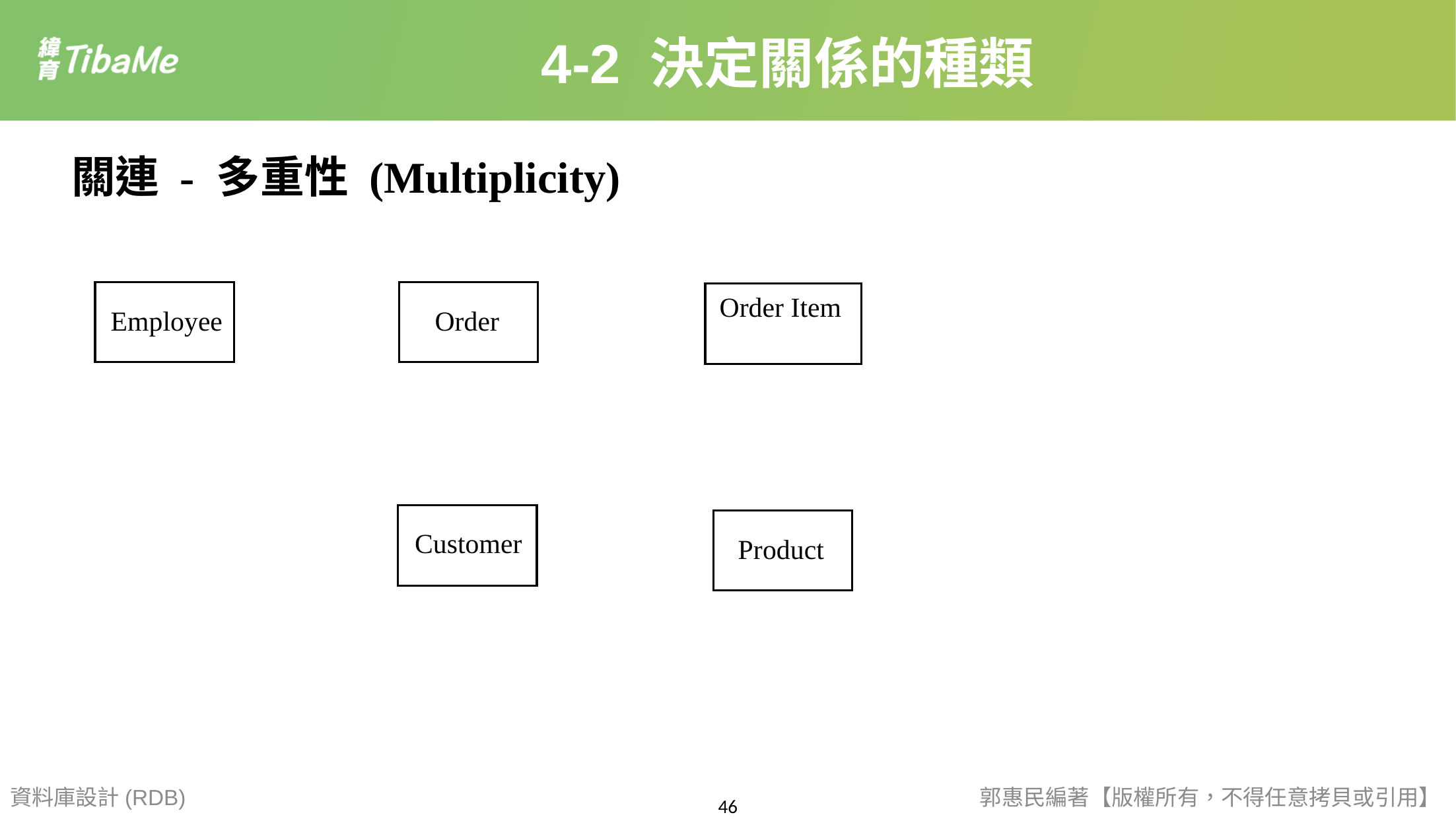

4-2 決定關係的種類

關連 - 多重性 (Multiplicity)

Order Item
Employee
Order

Customer
Product
資料庫設計(RDB)
郭惠民編著【版權所有，不得任意拷貝或引用】